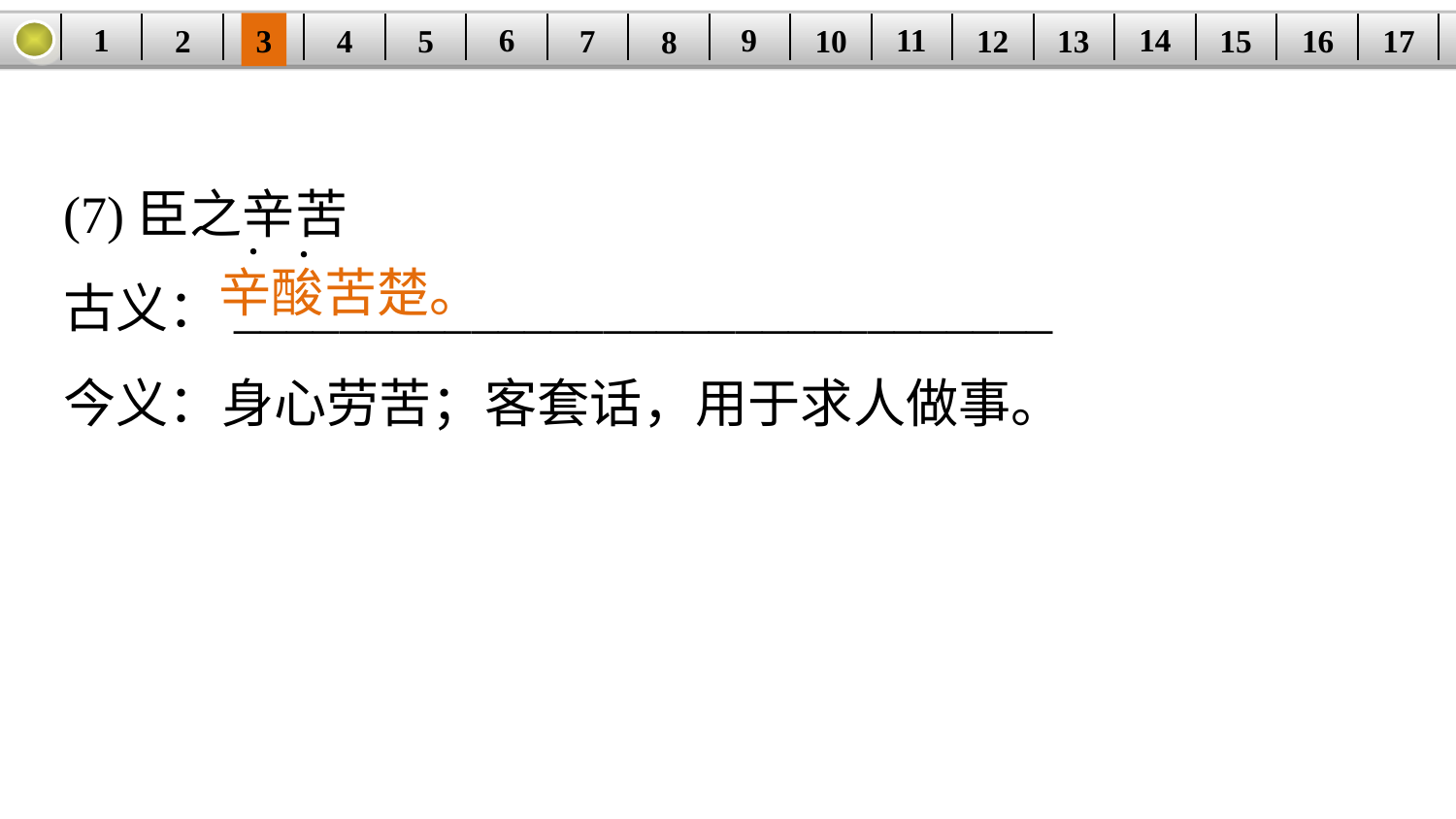

14
1
11
9
6
3
15
12
5
2
16
13
10
|  |  |  |  |  |  |  |  |  |  |  |  |  |  |  |  |  |
| --- | --- | --- | --- | --- | --- | --- | --- | --- | --- | --- | --- | --- | --- | --- | --- | --- |
7
4
17
8

(7)臣之辛苦
古义：_______________________________
今义：身心劳苦；客套话，用于求人做事。
·
·
辛酸苦楚。